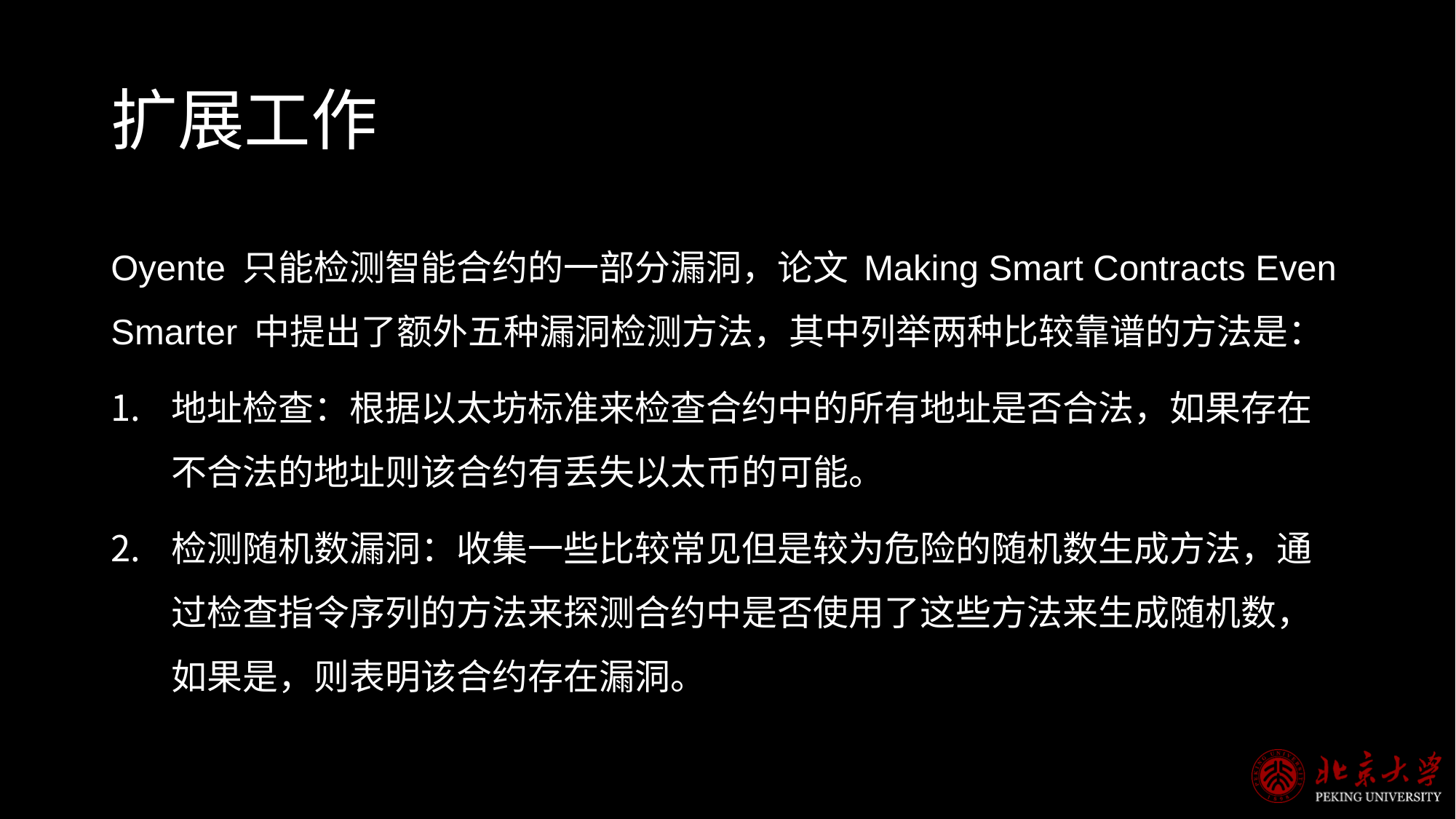

# 扩展工作
Oyente 只能检测智能合约的一部分漏洞，论文 Making Smart Contracts Even Smarter 中提出了额外五种漏洞检测方法，其中列举两种比较靠谱的方法是：
地址检查：根据以太坊标准来检查合约中的所有地址是否合法，如果存在不合法的地址则该合约有丢失以太币的可能。
检测随机数漏洞：收集一些比较常见但是较为危险的随机数生成方法，通过检查指令序列的方法来探测合约中是否使用了这些方法来生成随机数，如果是，则表明该合约存在漏洞。